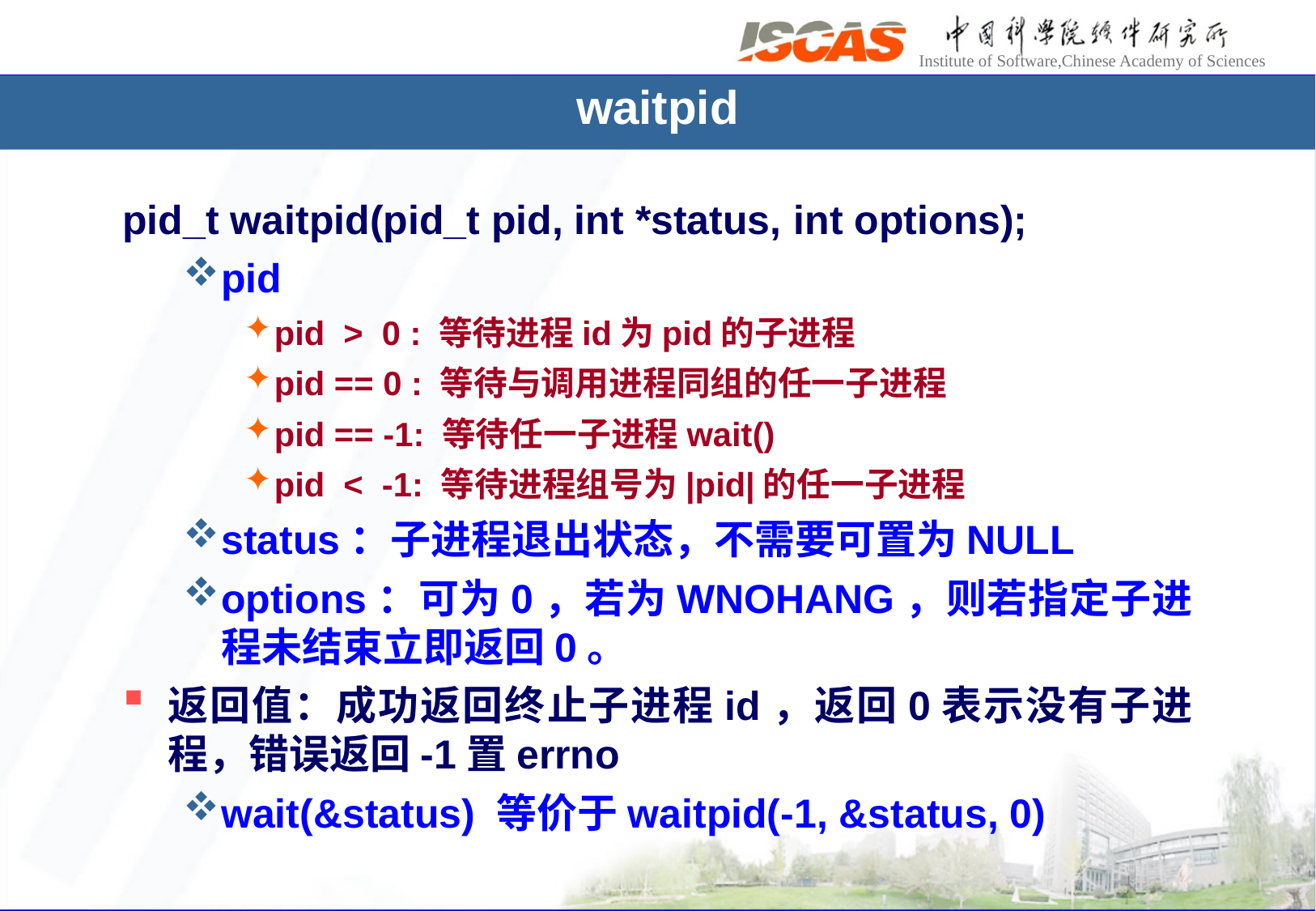

# waitpid
pid_t waitpid(pid_t pid, int *status, int options);
pid
pid  >  0 : 等待进程id为pid的子进程
pid == 0 : 等待与调用进程同组的任一子进程
pid == -1: 等待任一子进程wait()
pid  <  -1: 等待进程组号为|pid|的任一子进程
status：子进程退出状态，不需要可置为NULL
options：可为0，若为WNOHANG，则若指定子进程未结束立即返回0。
返回值：成功返回终止子进程id，返回0表示没有子进程，错误返回-1置errno
wait(&status) 等价于waitpid(-1, &status, 0)